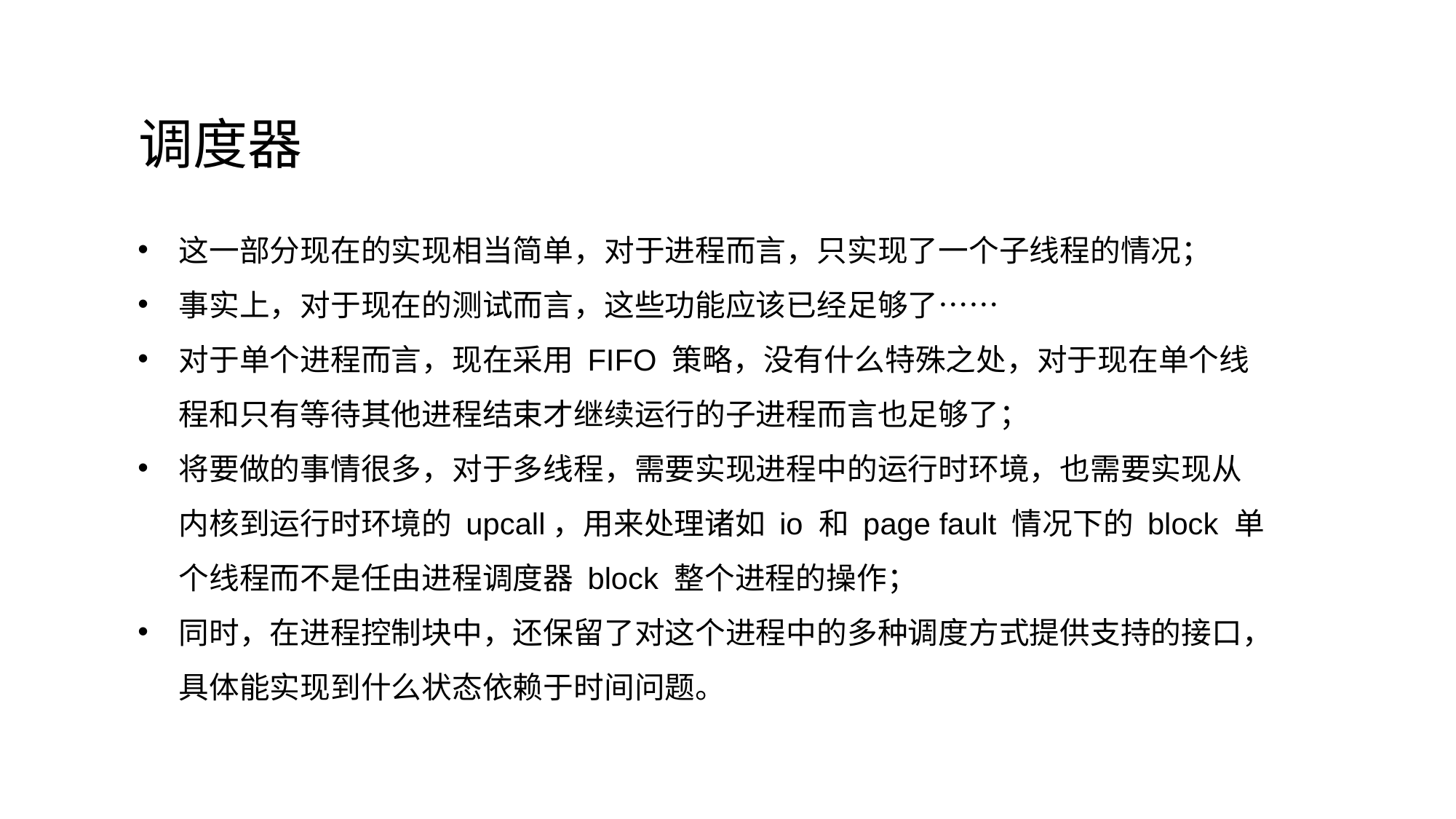

调度器
这一部分现在的实现相当简单，对于进程而言，只实现了一个子线程的情况；
事实上，对于现在的测试而言，这些功能应该已经足够了……
对于单个进程而言，现在采用 FIFO 策略，没有什么特殊之处，对于现在单个线程和只有等待其他进程结束才继续运行的子进程而言也足够了；
将要做的事情很多，对于多线程，需要实现进程中的运行时环境，也需要实现从内核到运行时环境的 upcall，用来处理诸如 io 和 page fault 情况下的 block 单个线程而不是任由进程调度器 block 整个进程的操作；
同时，在进程控制块中，还保留了对这个进程中的多种调度方式提供支持的接口，具体能实现到什么状态依赖于时间问题。